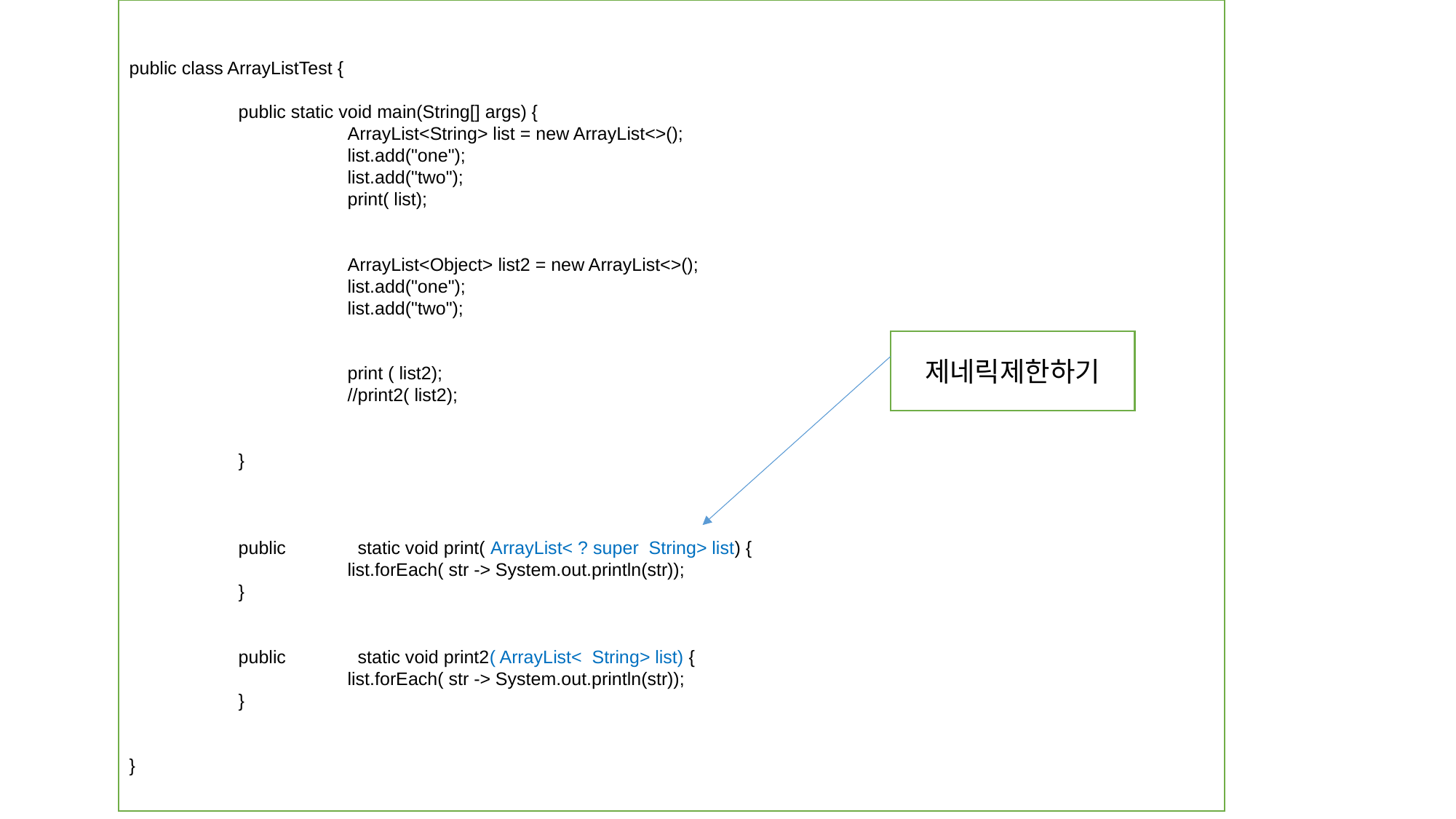

public class ArrayListTest {

	public static void main(String[] args) {
		ArrayList<String> list = new ArrayList<>();
		list.add("one");
		list.add("two");
		print( list);

		ArrayList<Object> list2 = new ArrayList<>();
		list.add("one");
		list.add("two");

		print ( list2);
		//print2( list2);

	}

	public	  static void print( ArrayList< ? super  String> list) {
		list.forEach( str -> System.out.println(str));
	}

	public	  static void print2( ArrayList<  String> list) {
		list.forEach( str -> System.out.println(str));
	}

}
제네릭제한하기